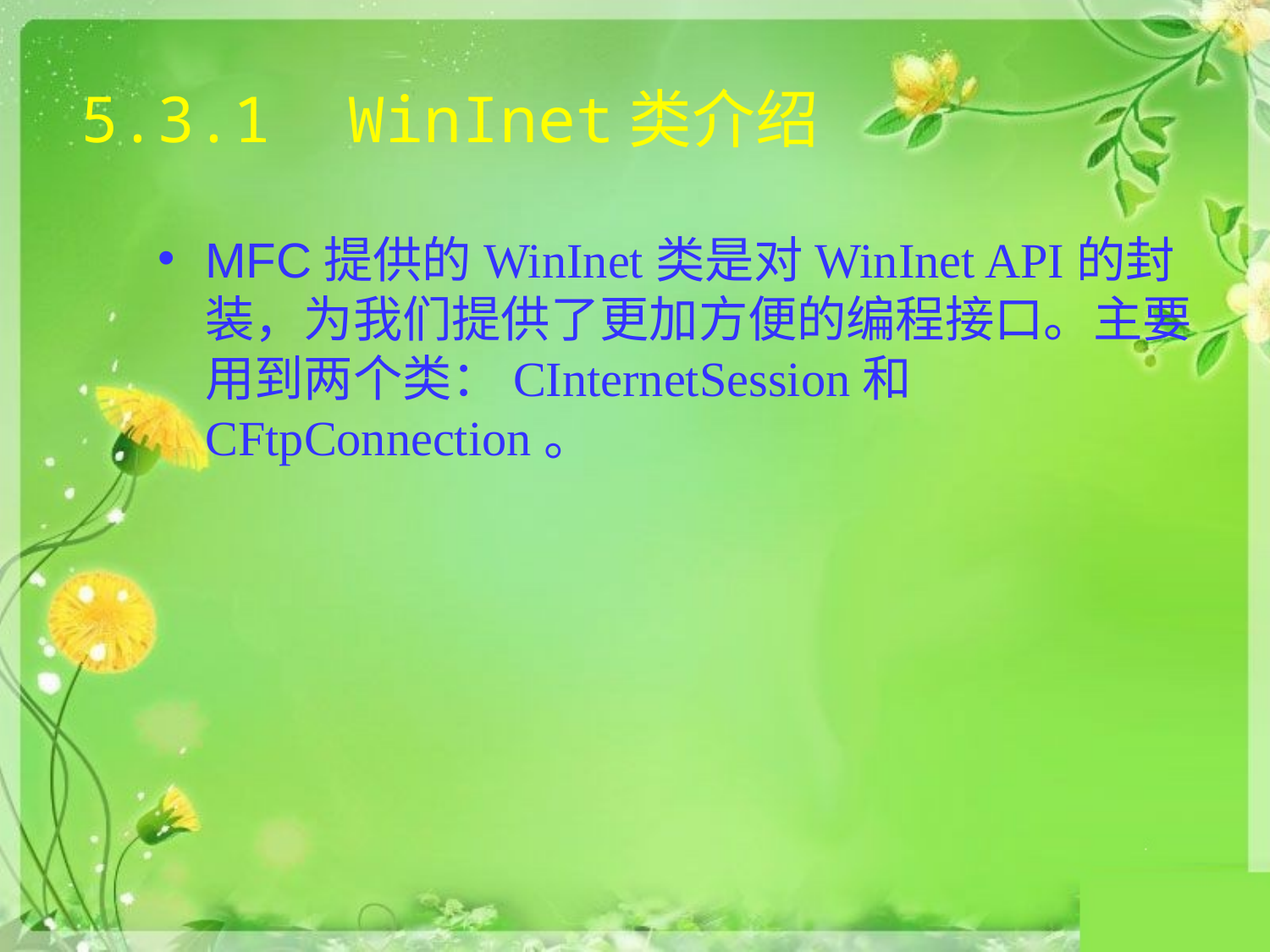

# 5.3.1  WinInet类介绍
MFC提供的WinInet类是对WinInet API的封装，为我们提供了更加方便的编程接口。主要用到两个类：CInternetSession和CFtpConnection。